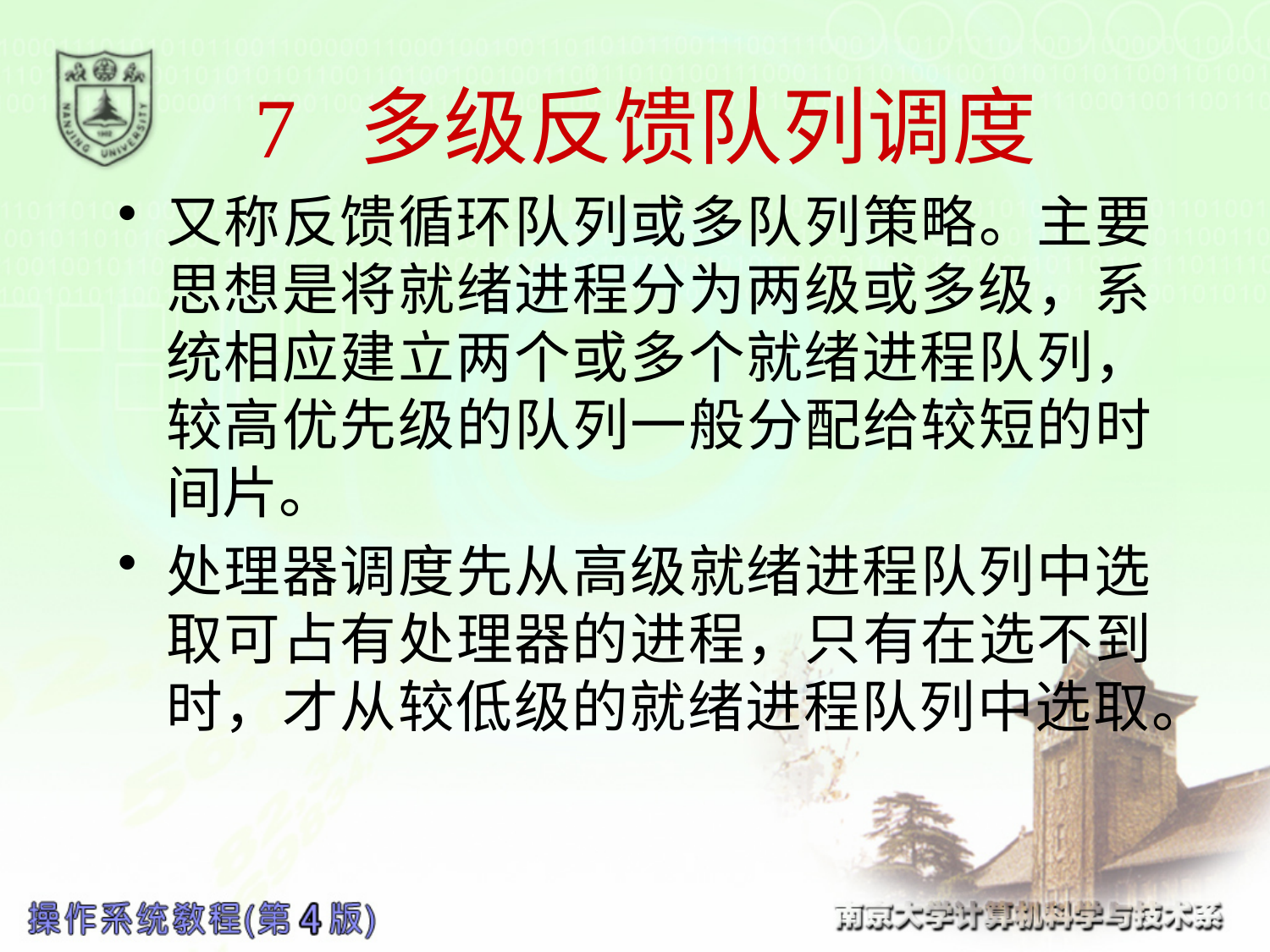

7  多级反馈队列调度
又称反馈循环队列或多队列策略。主要思想是将就绪进程分为两级或多级，系统相应建立两个或多个就绪进程队列，较高优先级的队列一般分配给较短的时间片。
处理器调度先从高级就绪进程队列中选取可占有处理器的进程，只有在选不到时，才从较低级的就绪进程队列中选取。